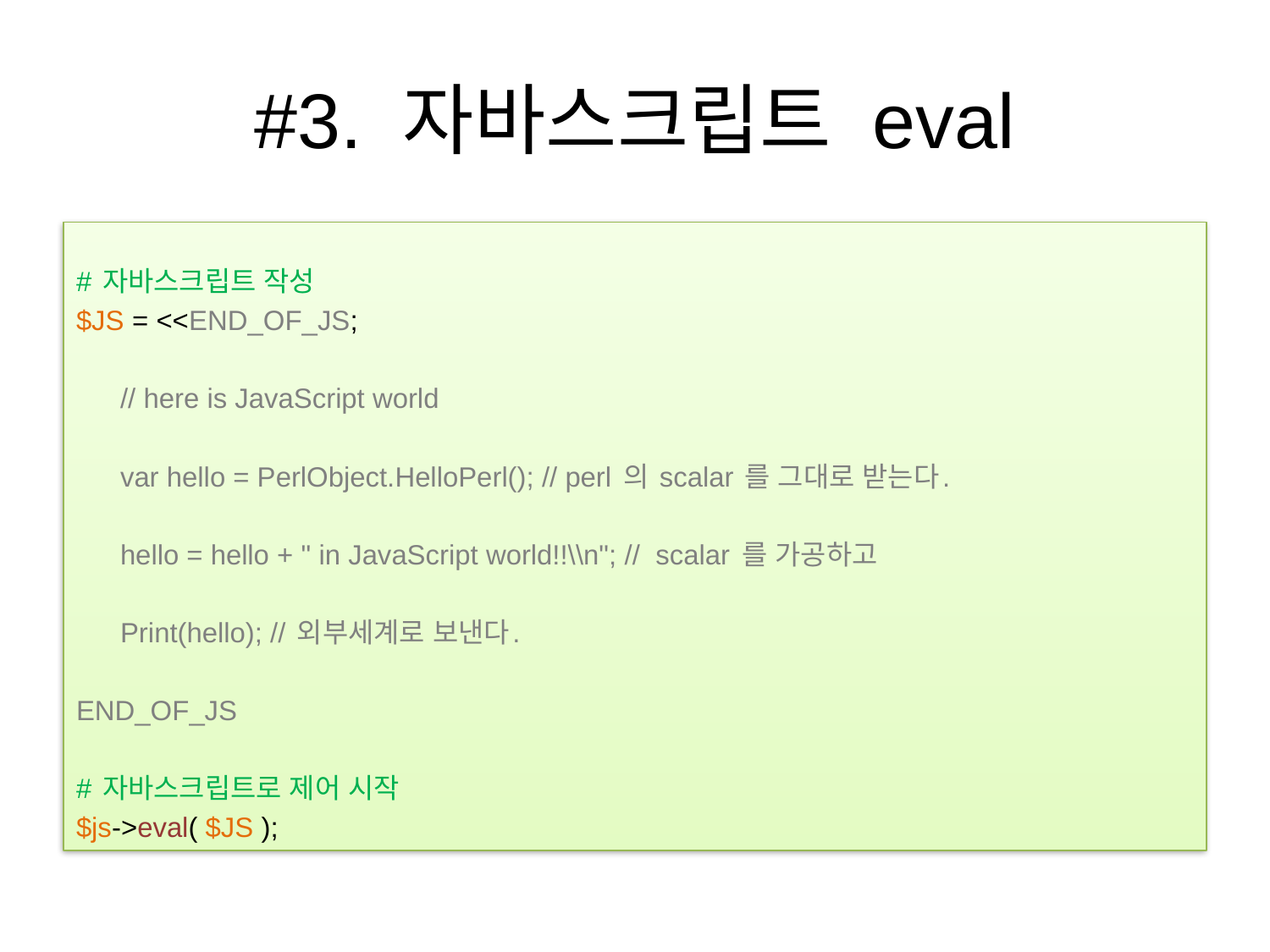

# #3. 자바스크립트 eval

# 자바스크립트 작성
$JS = <<END_OF_JS;

	// here is JavaScript world

	var hello = PerlObject.HelloPerl(); // perl 의 scalar 를 그대로 받는다.

	hello = hello + " in JavaScript world!!\\n"; //  scalar 를 가공하고

	Print(hello); // 외부세계로 보낸다.

END_OF_JS

# 자바스크립트로 제어 시작
$js->eval( $JS );